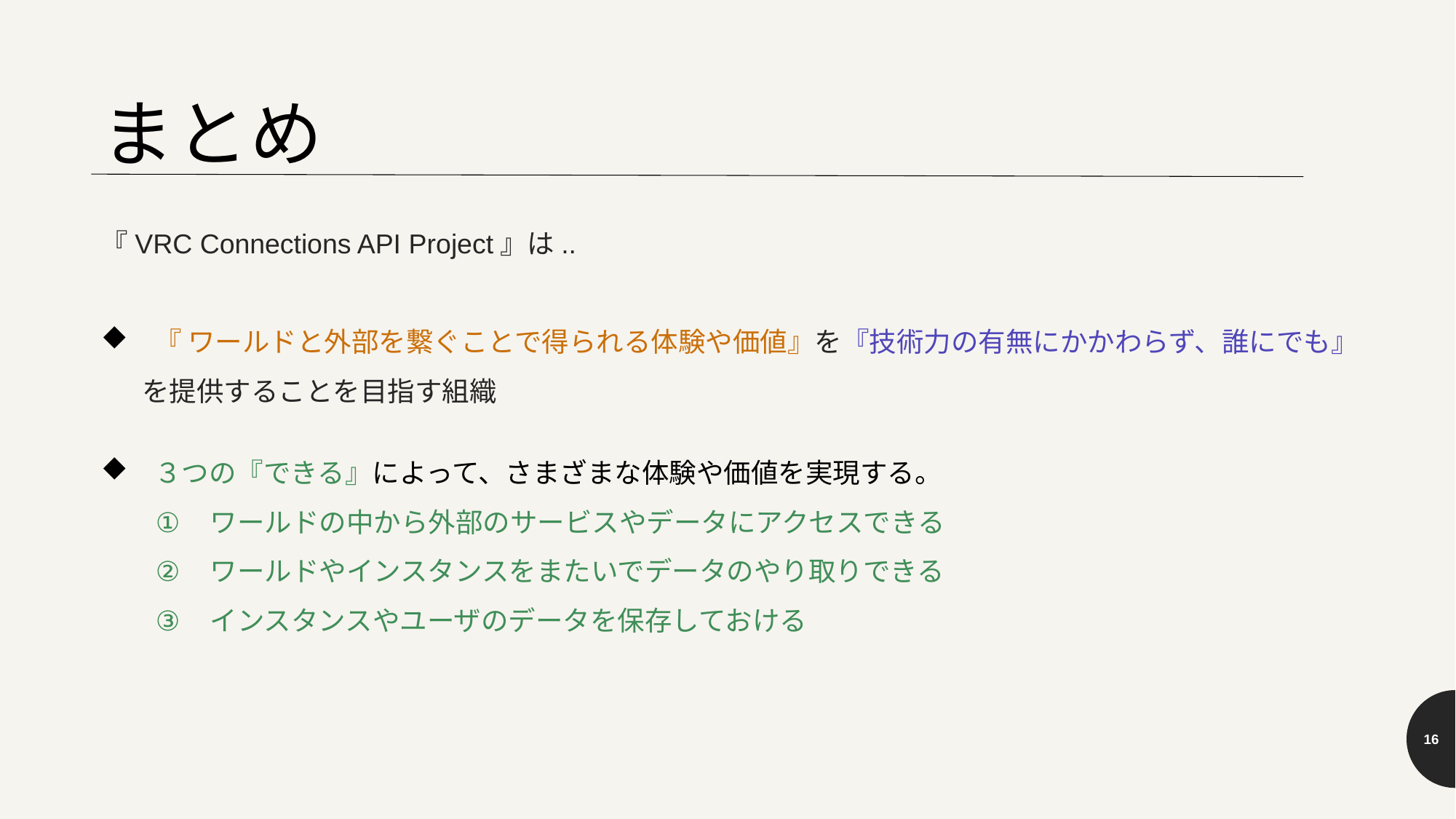

# まとめ
『VRC Connections API Project』は..

 『 ワールドと外部を繋ぐことで得られる体験や価値』を『技術力の有無にかかわらず、誰にでも』を提供することを目指す組織

 ３つの『できる』によって、さまざまな体験や価値を実現する。
ワールドの中から外部のサービスやデータにアクセスできる
ワールドやインスタンスをまたいでデータのやり取りできる
インスタンスやユーザのデータを保存しておける
16